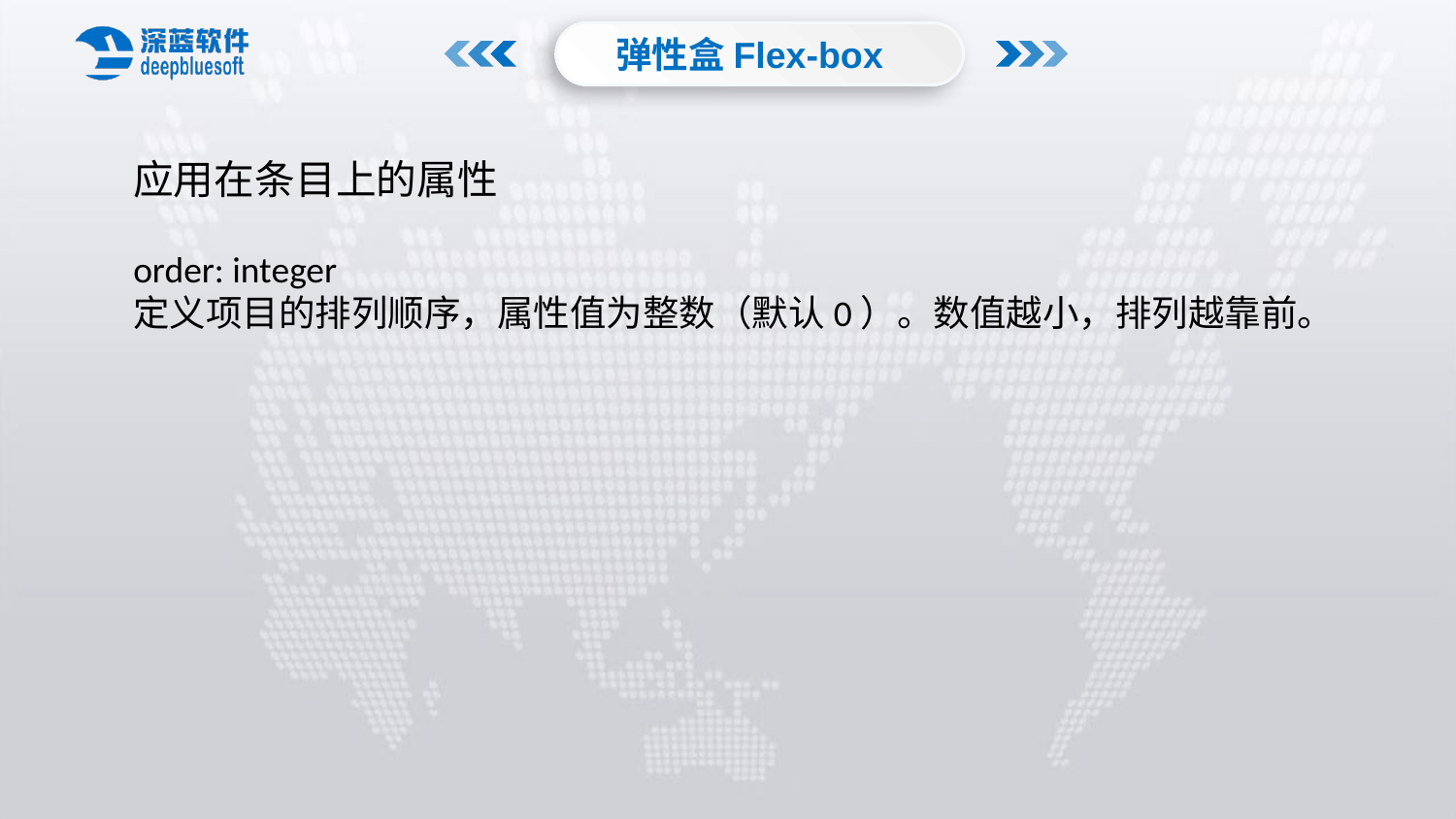

弹性盒Flex-box

应用在条目上的属性

order: integer
定义项目的排列顺序，属性值为整数（默认0）。数值越小，排列越靠前。